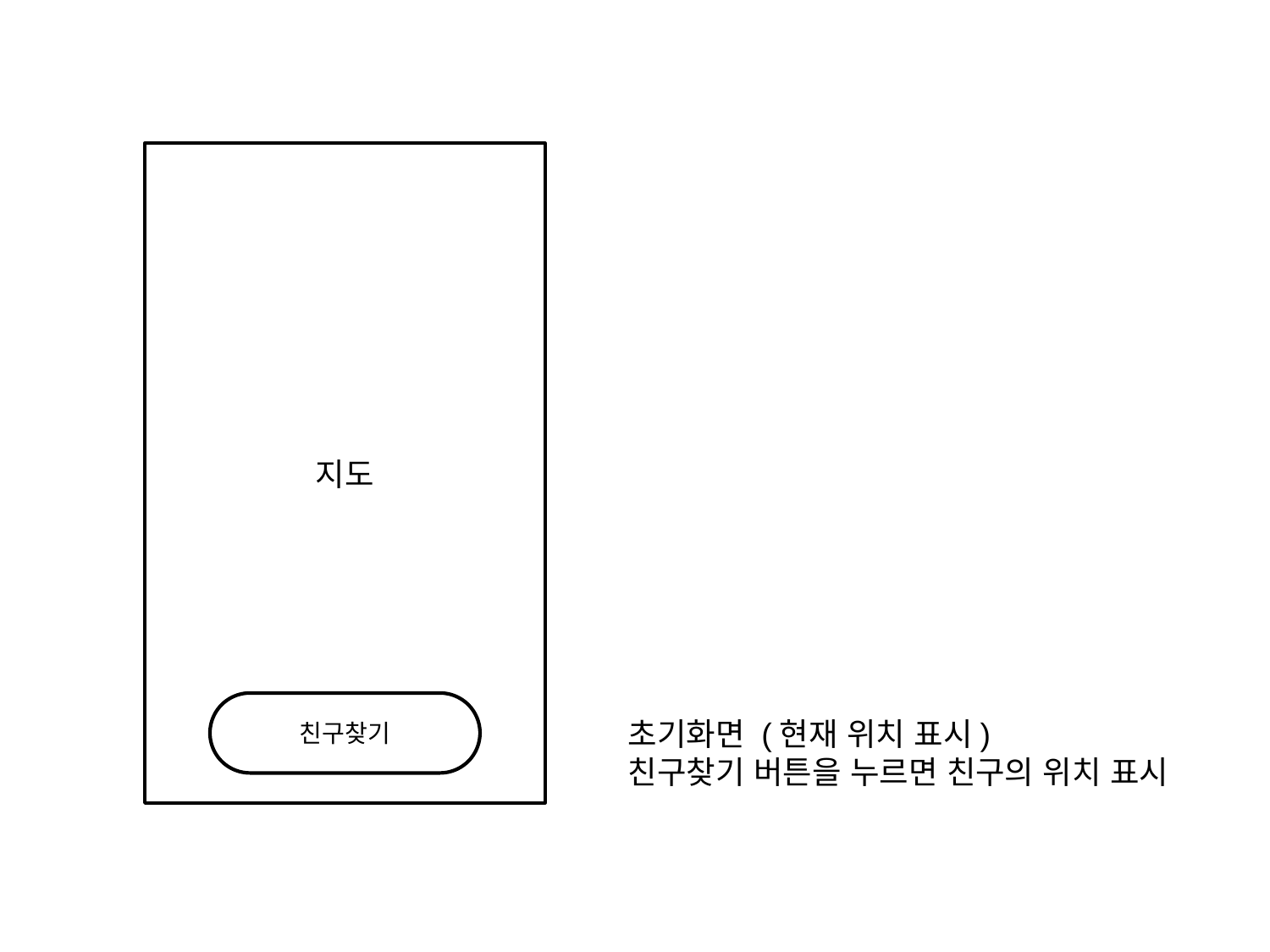

지도
친구찾기
초기화면 (현재 위치 표시)
친구찾기 버튼을 누르면 친구의 위치 표시